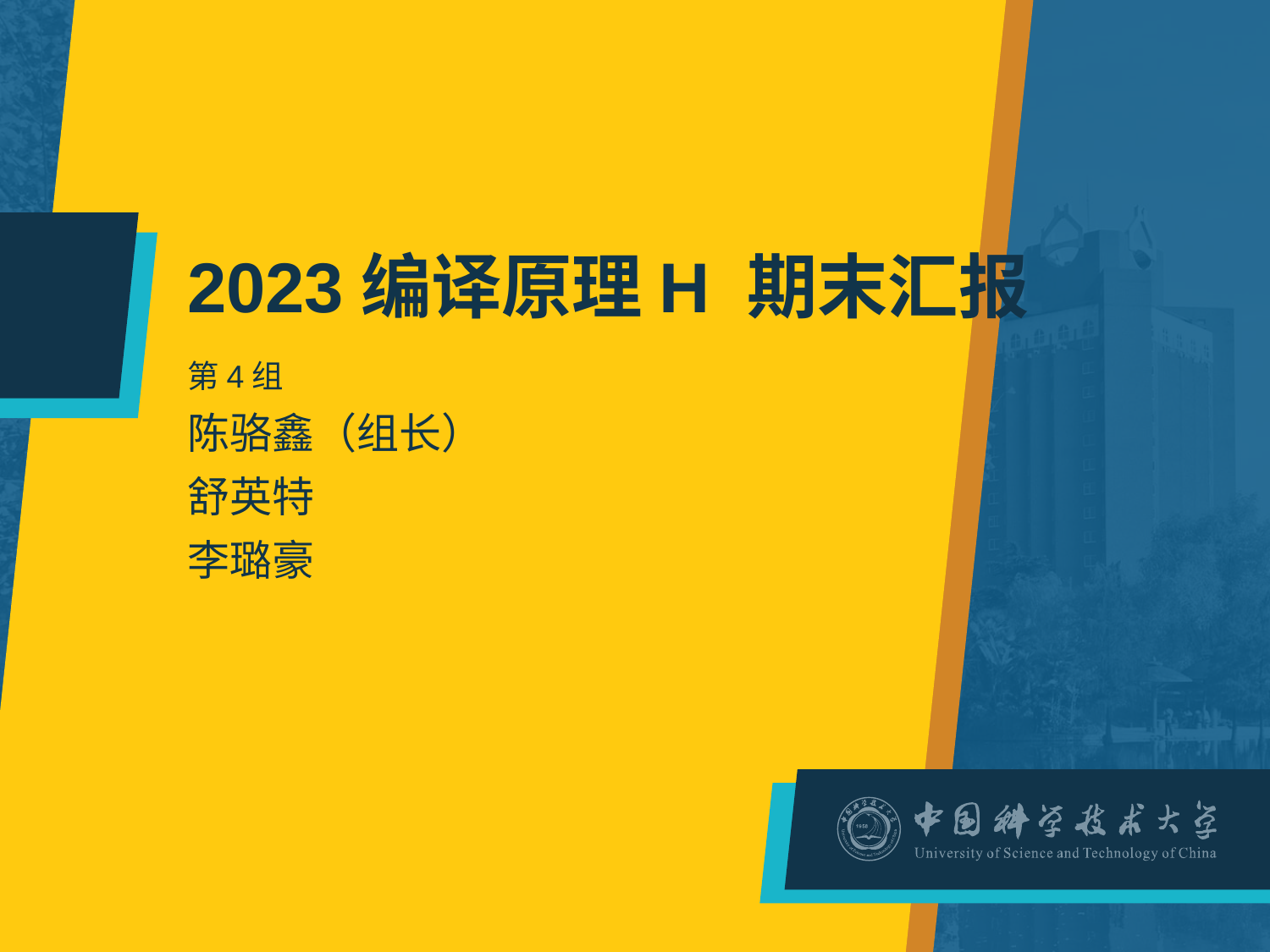

# 2023编译原理H 期末汇报

第4组
陈骆鑫（组长）
舒英特
李璐豪